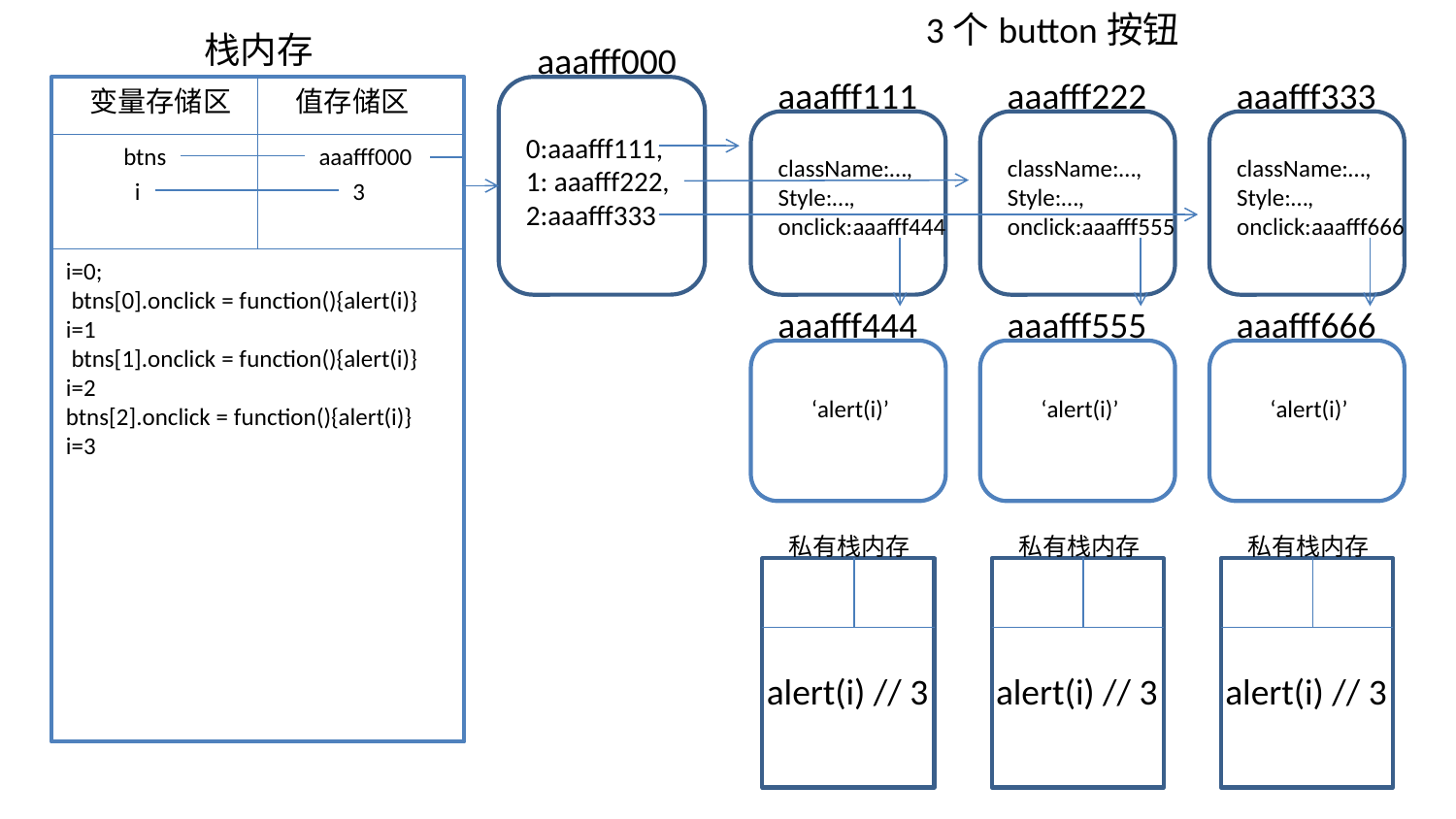

3个button按钮
栈内存
aaafff000
aaafff111
aaafff222
aaafff333

变量存储区
值存储区

0:aaafff111,
1: aaafff222,
2:aaafff333
btns
aaafff000
className:…,
Style:…,
onclick:aaafff444
className:…,
Style:…,
onclick:aaafff555
className:…,
Style:…,
onclick:aaafff666
i
3
i=0;
 btns[0].onclick = function(){alert(i)}
i=1
 btns[1].onclick = function(){alert(i)}
i=2
btns[2].onclick = function(){alert(i)}
i=3

aaafff444
aaafff555
aaafff666

‘alert(i)’
‘alert(i)’
‘alert(i)’
私有栈内存
私有栈内存
私有栈内存

alert(i) // 3
alert(i) // 3
alert(i) // 3